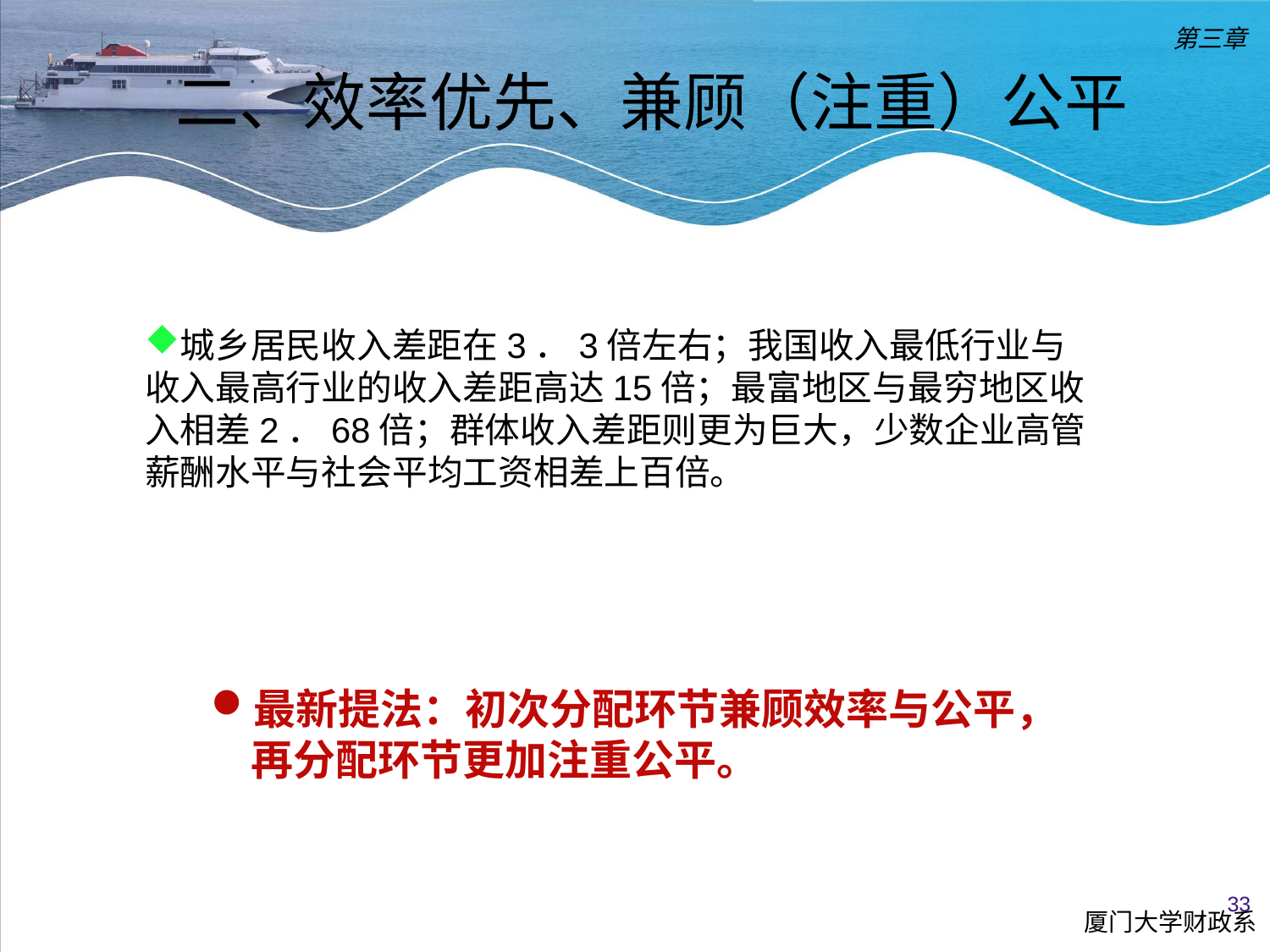

第三章
二、效率优先、兼顾（注重）公平
城乡居民收入差距在3．3倍左右；我国收入最低行业与收入最高行业的收入差距高达15倍；最富地区与最穷地区收入相差2．68倍；群体收入差距则更为巨大，少数企业高管薪酬水平与社会平均工资相差上百倍。
最新提法：初次分配环节兼顾效率与公平，再分配环节更加注重公平。

33
厦门大学财政系